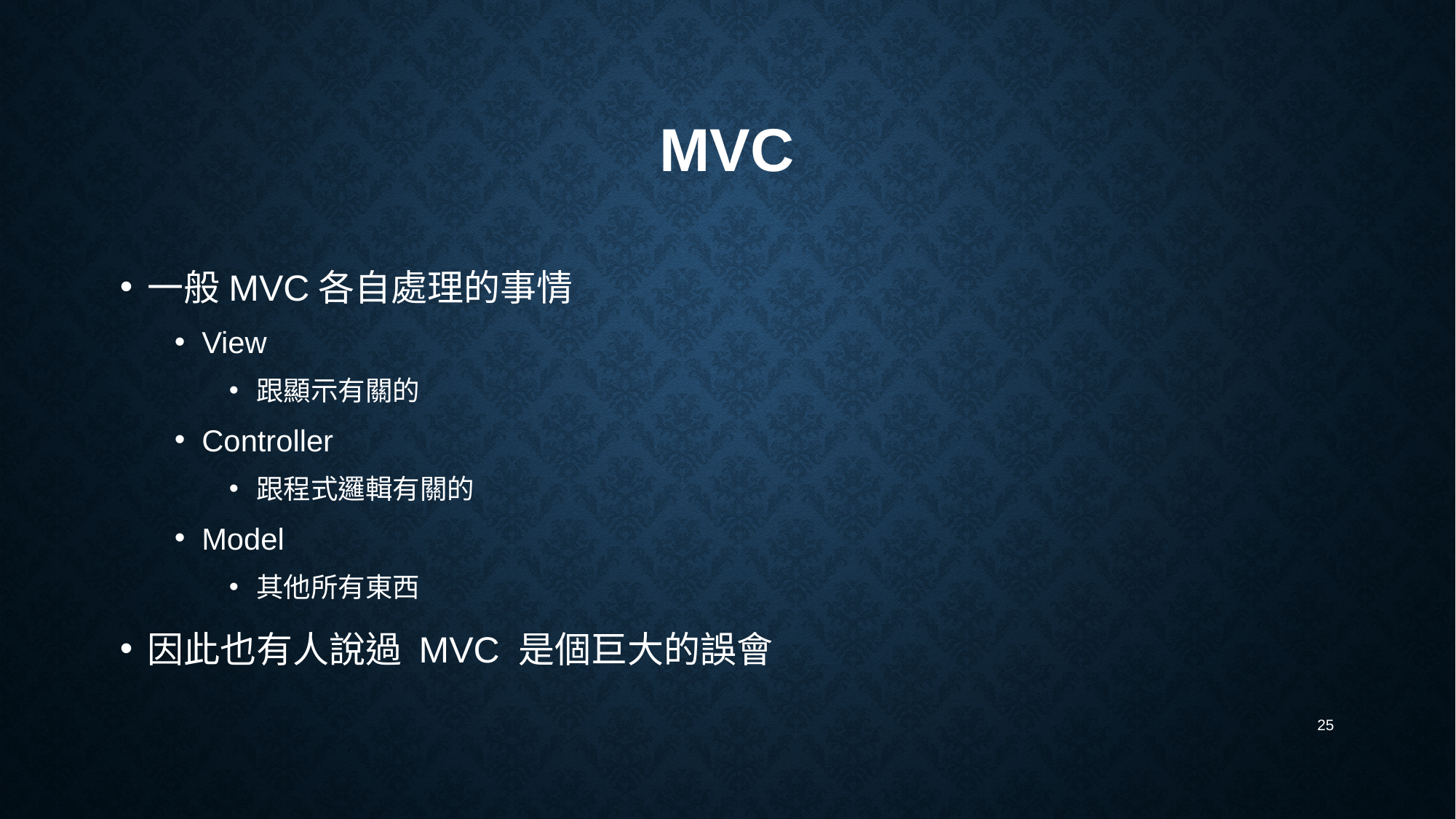

# MVC
一般MVC各自處理的事情
View
跟顯示有關的
Controller
跟程式邏輯有關的
Model
其他所有東西
因此也有人說過 MVC 是個巨大的誤會
25